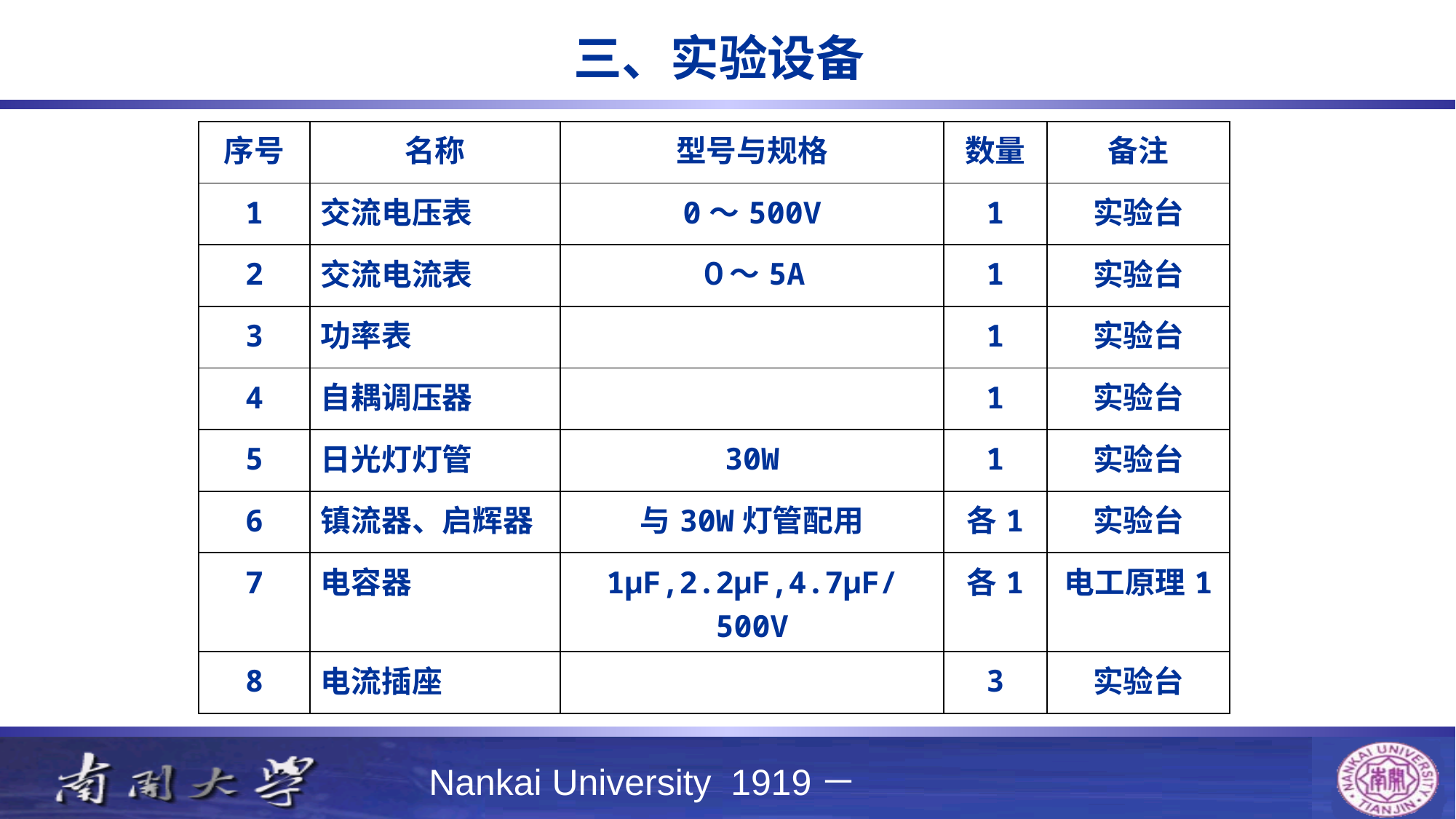

三、实验设备
| 序号 | 名称 | 型号与规格 | 数量 | 备注 |
| --- | --- | --- | --- | --- |
| 1 | 交流电压表 | 0～500V | 1 | 实验台 |
| 2 | 交流电流表 | ０～5A | 1 | 实验台 |
| 3 | 功率表 |  | 1 | 实验台 |
| 4 | 自耦调压器 |  | 1 | 实验台 |
| 5 | 日光灯灯管 | 30W | 1 | 实验台 |
| 6 | 镇流器、启辉器 | 与30W灯管配用 | 各1 | 实验台 |
| 7 | 电容器 | 1μF,2.2μF,4.7μF/500V | 各1 | 电工原理1 |
| 8 | 电流插座 |  | 3 | 实验台 |